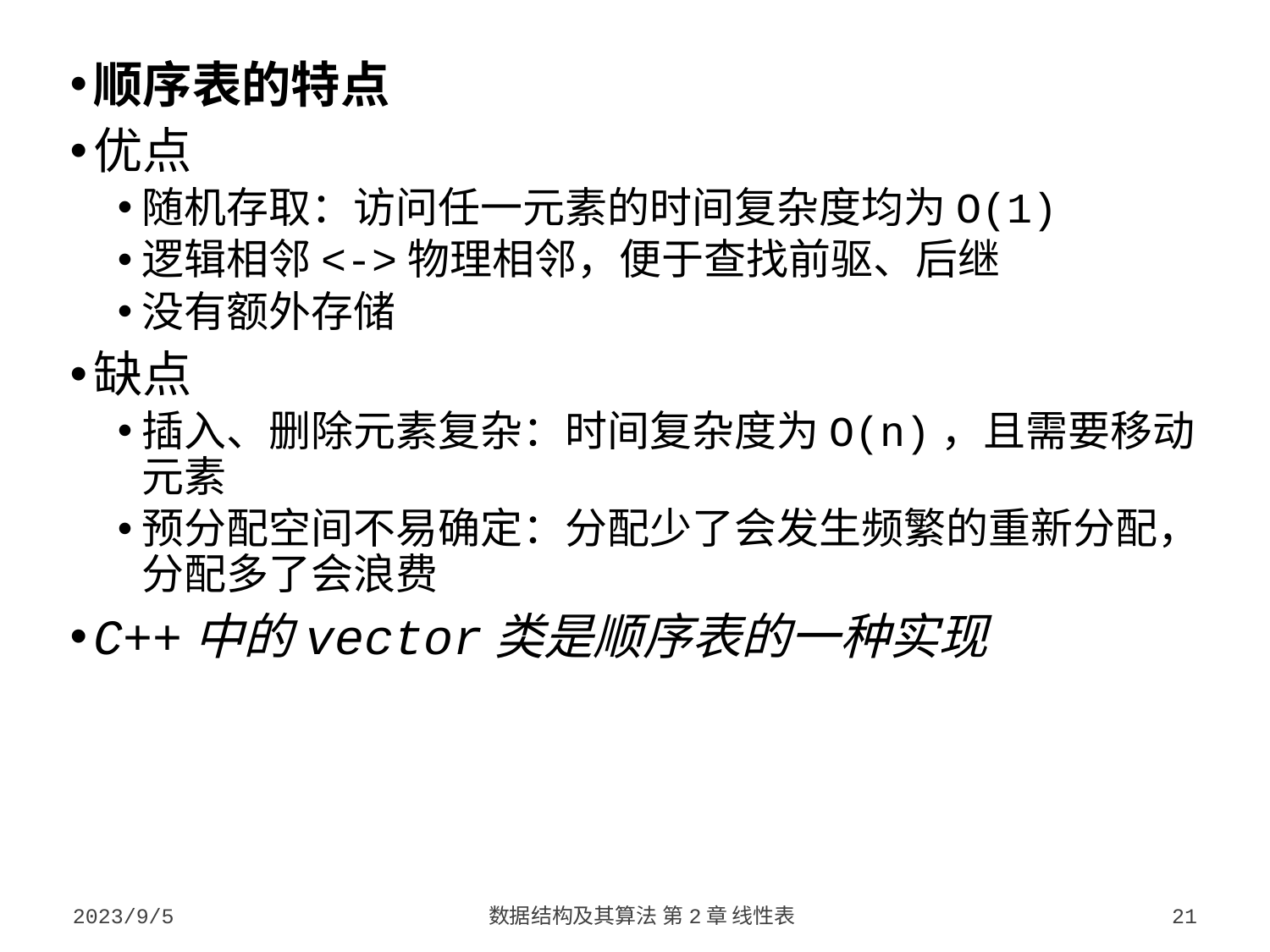

顺序表的特点
优点
随机存取：访问任一元素的时间复杂度均为O(1)
逻辑相邻<->物理相邻，便于查找前驱、后继
没有额外存储
缺点
插入、删除元素复杂：时间复杂度为O(n)，且需要移动元素
预分配空间不易确定：分配少了会发生频繁的重新分配，分配多了会浪费
C++中的vector类是顺序表的一种实现
2023/9/5
数据结构及其算法 第2章 线性表
21